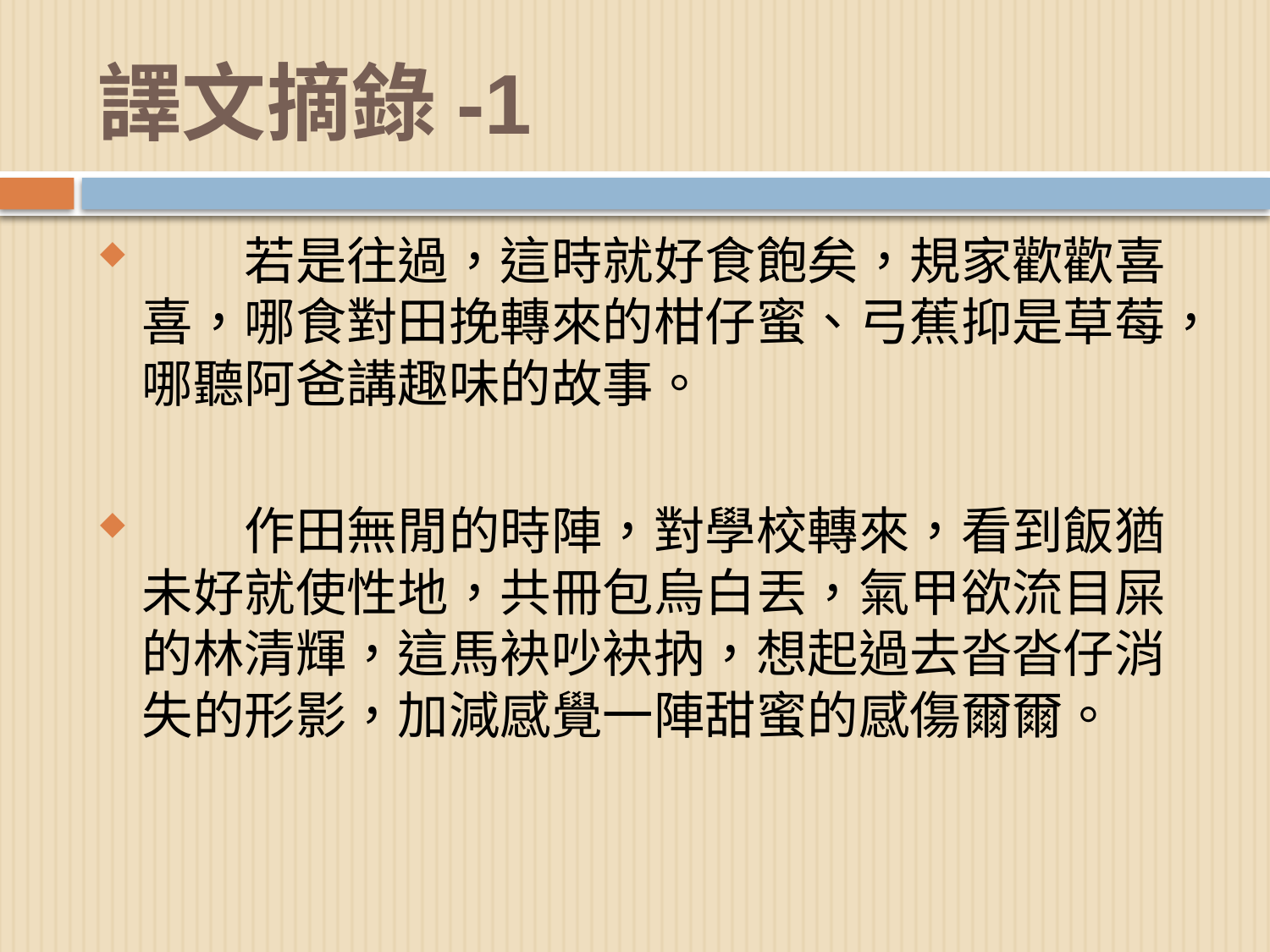

# 譯文摘錄-1
　　若是往過，這時就好食飽矣，規家歡歡喜喜，哪食對田挽轉來的柑仔蜜、弓蕉抑是草莓，哪聽阿爸講趣味的故事。

　　作田無閒的時陣，對學校轉來，看到飯猶未好就使性地，共冊包烏白丟，氣甲欲流目屎的林清輝，這馬袂吵袂抐，想起過去沓沓仔消失的形影，加減感覺一陣甜蜜的感傷爾爾。